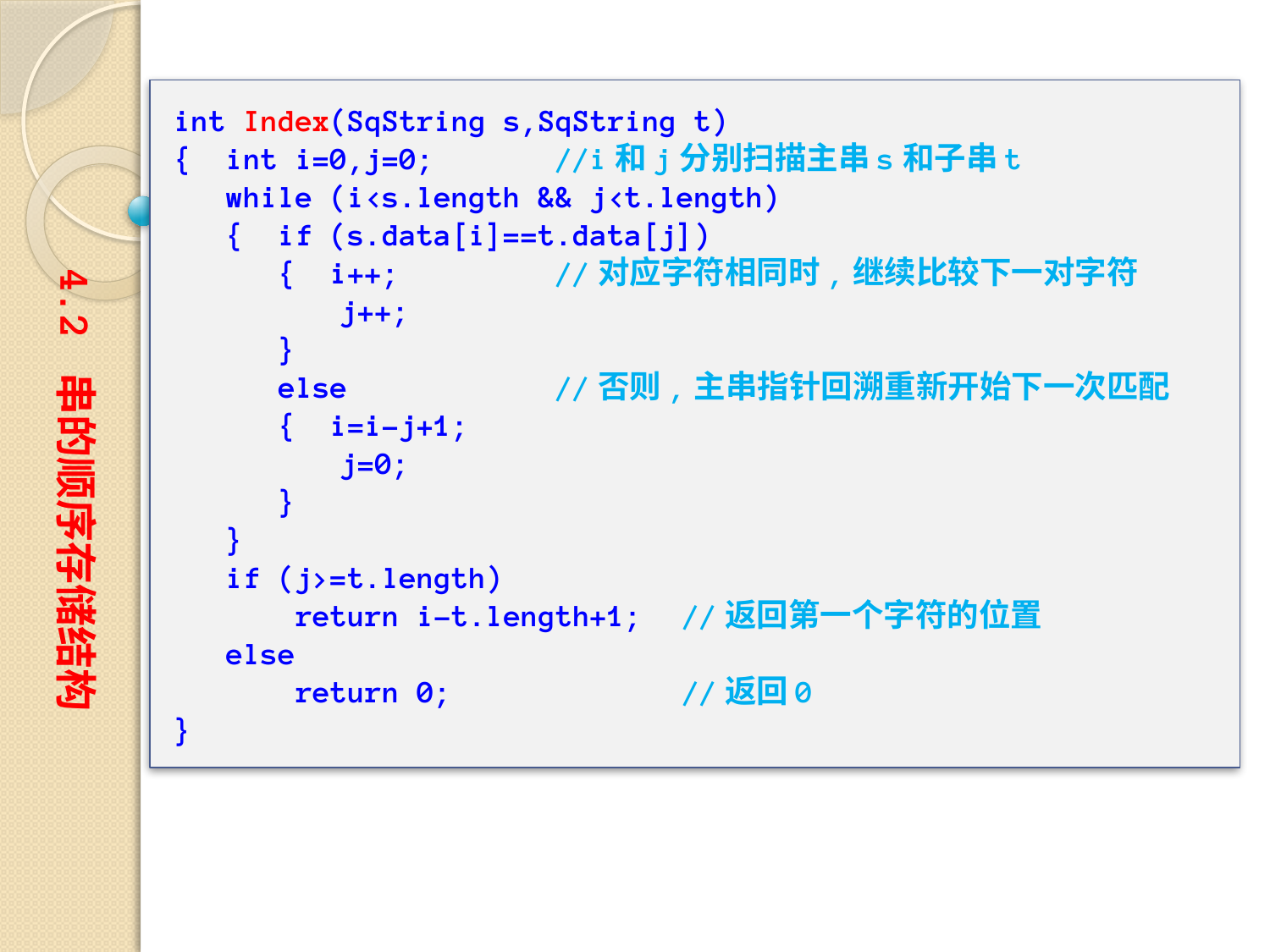

int Index(SqString s,SqString t)
{  int i=0,j=0;	//i和j分别扫描主串s和子串t
   while (i<s.length && j<t.length)
   {  if (s.data[i]==t.data[j])
      {  i++;		//对应字符相同时,继续比较下一对字符
	　j++;
      }
      else		//否则,主串指针回溯重新开始下一次匹配
      {  i=i-j+1;
	　j=0;
      }
   }
   if (j>=t.length)
       return i-t.length+1;	//返回第一个字符的位置
   else
       return 0;		//返回0
}
4.2 串的顺序存储结构